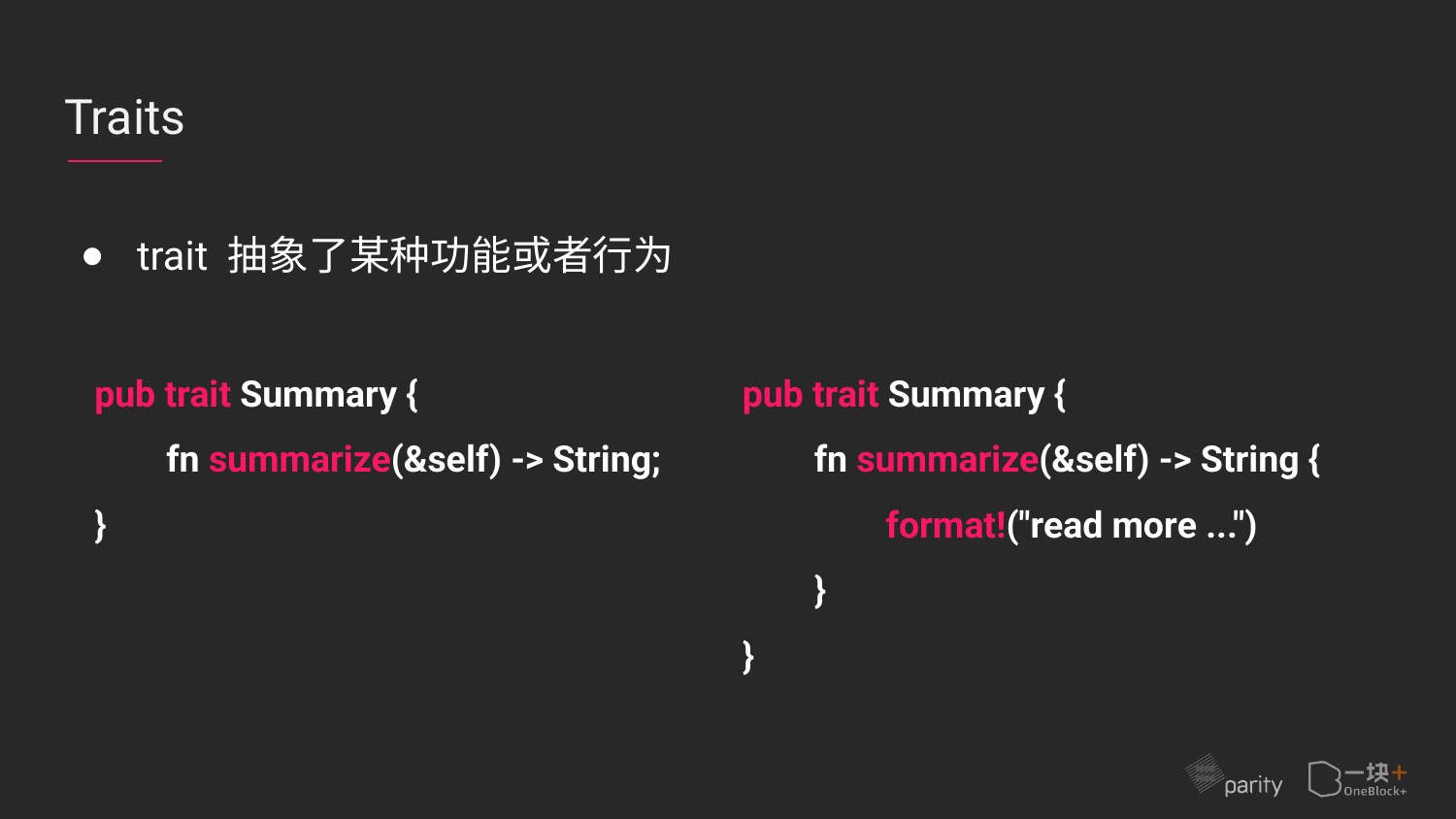

# Traits
trait 抽象了某种功能或者行为

pub trait Summary {
        fn summarize(&self) -> String;
}

pub trait Summary {
        fn summarize(&self) -> String {
                format!("read more ...")
        }
}